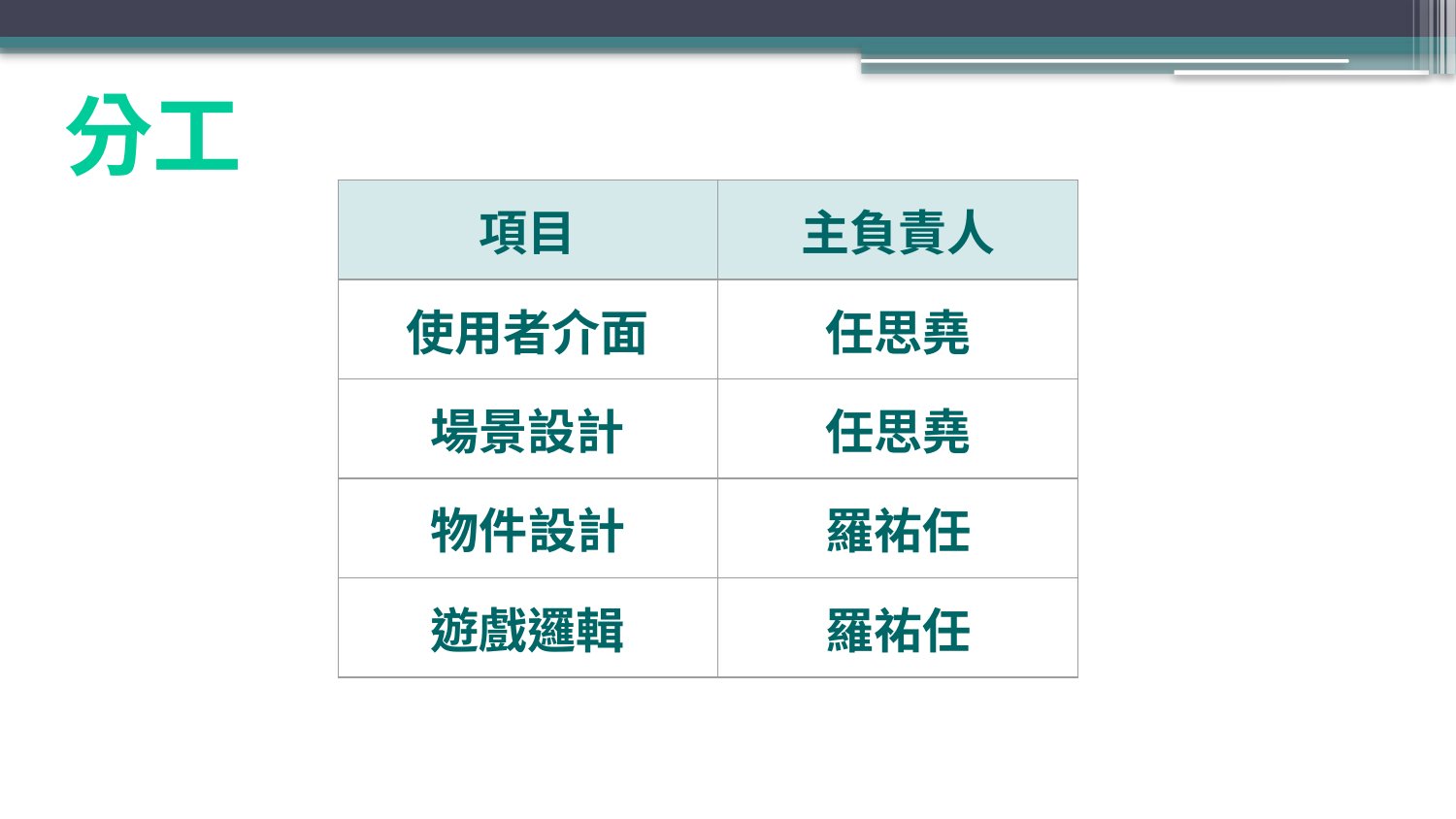

# 分工
| 項目 | 主負責人 |
| --- | --- |
| 使用者介面 | 任思堯 |
| 場景設計 | 任思堯 |
| 物件設計 | 羅祐任 |
| 遊戲邏輯 | 羅祐任 |